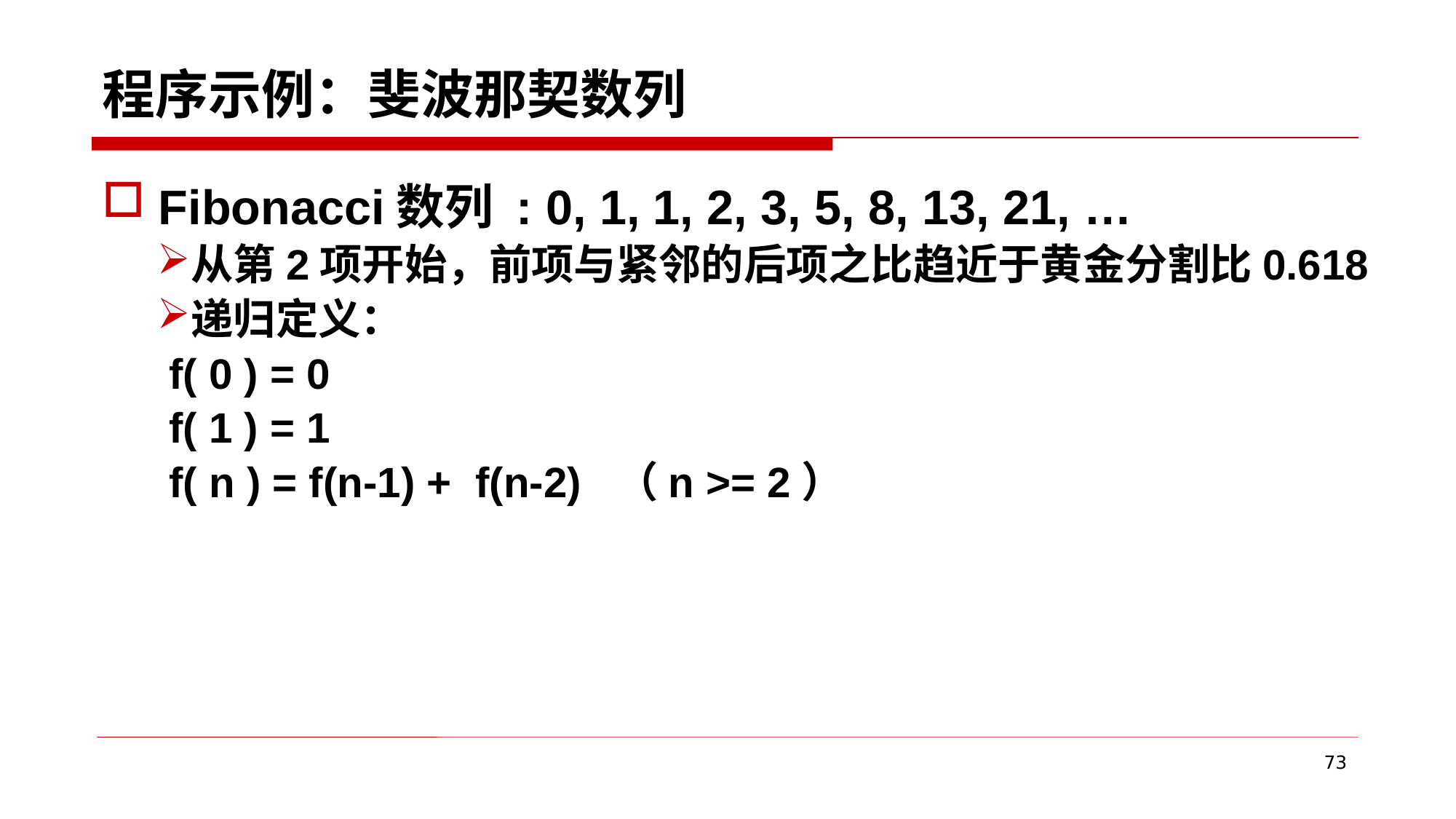

程序示例：斐波那契数列
Fibonacci数列 : 0, 1, 1, 2, 3, 5, 8, 13, 21, …
从第2项开始，前项与紧邻的后项之比趋近于黄金分割比0.618
递归定义：
 f( 0 ) = 0
 f( 1 ) = 1
 f( n ) = f(n-1) +  f(n-2)  （n >= 2）
73